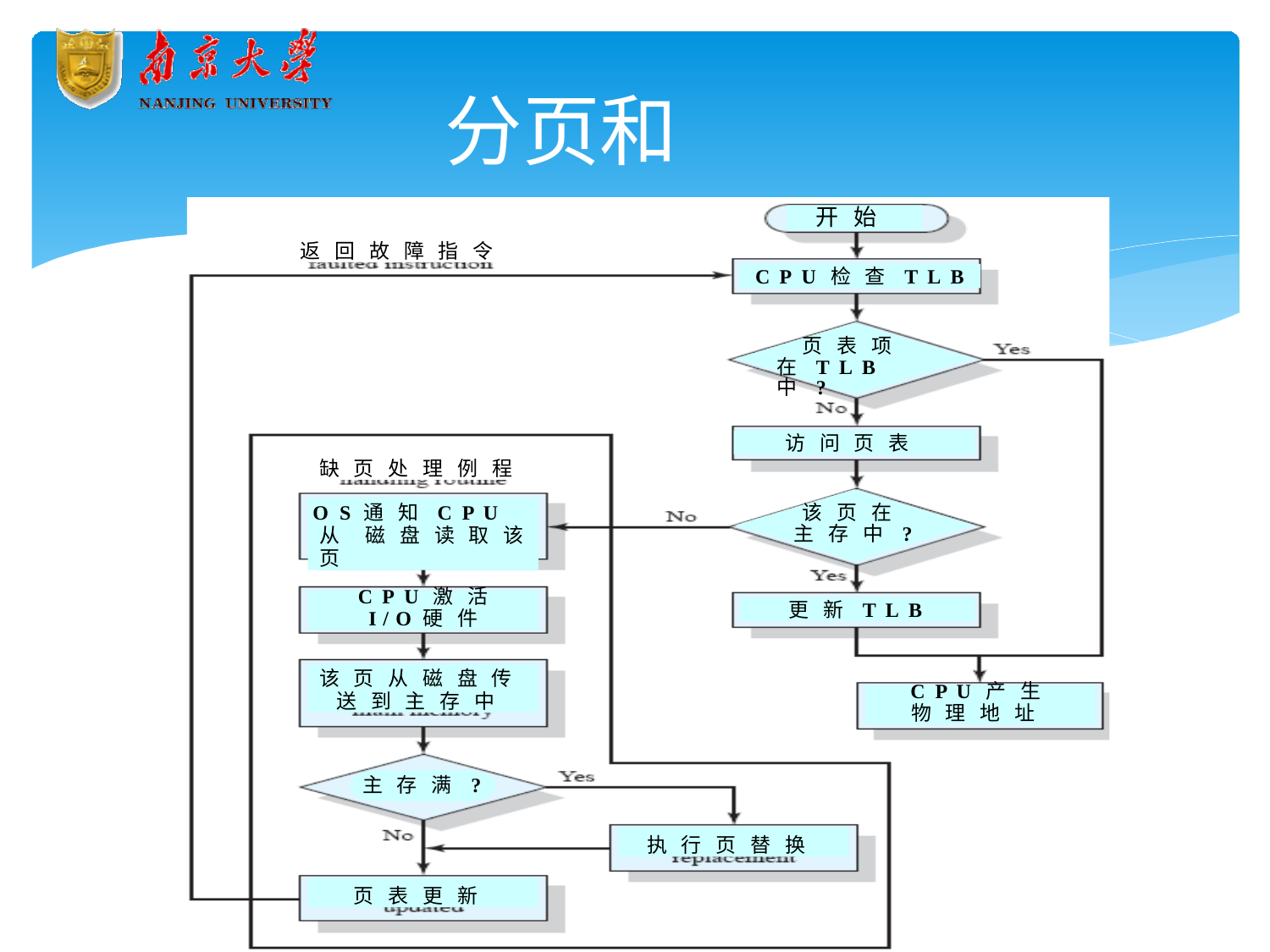

# 分页和TLB

开始
返回故障指令
CPU检查TLB

页表项 在TLB中?
访问页表
缺页处理例程

OS通知CPU从 磁盘读取该页
该页在 主存中?
CPU激活
I/O硬件
更新TLB
该页从磁盘传 送到主存中
CPU产生
物理地址
主存满?

执行页替换
页表更新